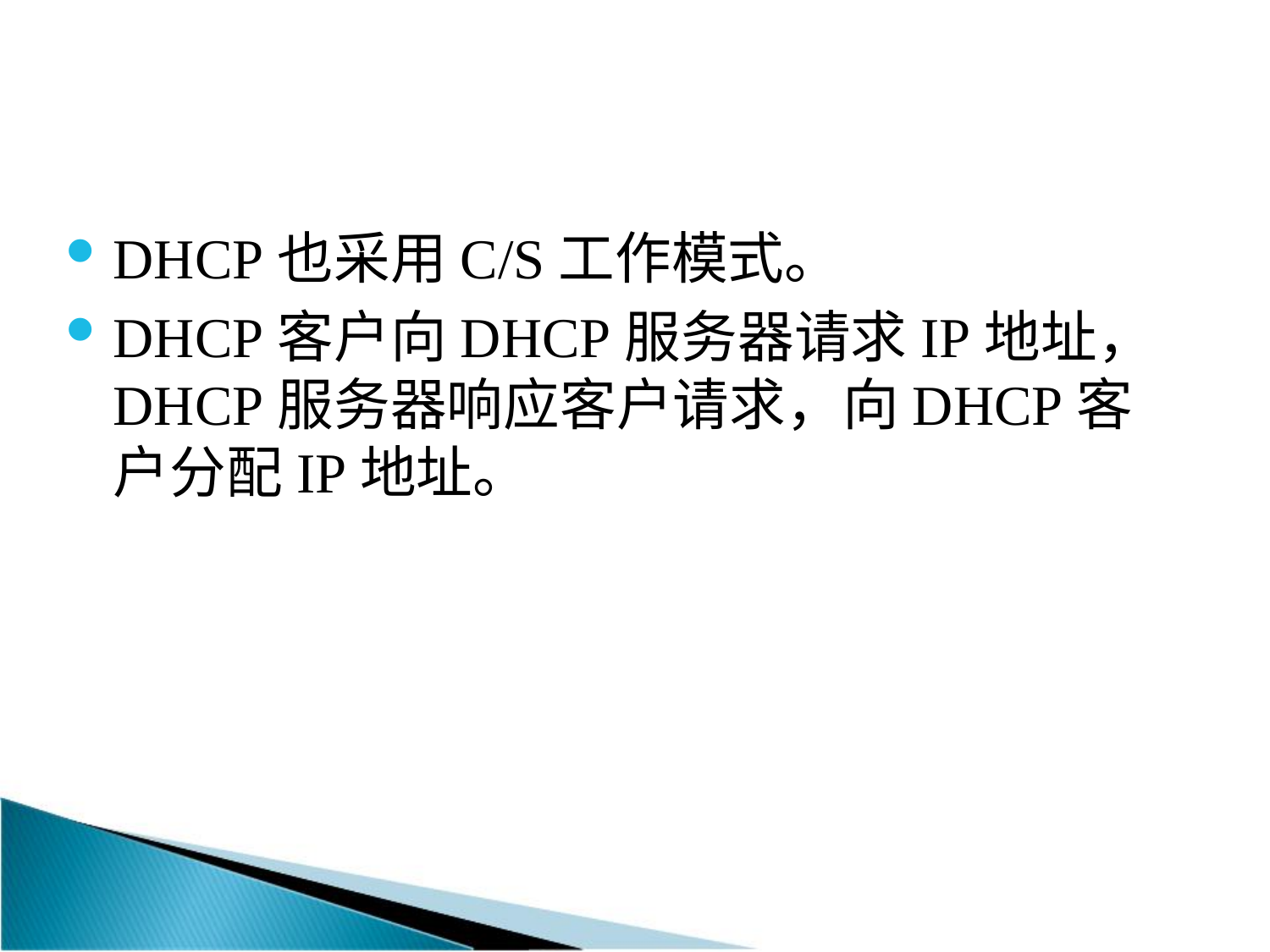

#
DHCP也采用C/S工作模式。
DHCP客户向DHCP服务器请求IP地址，DHCP服务器响应客户请求，向DHCP客户分配IP地址。